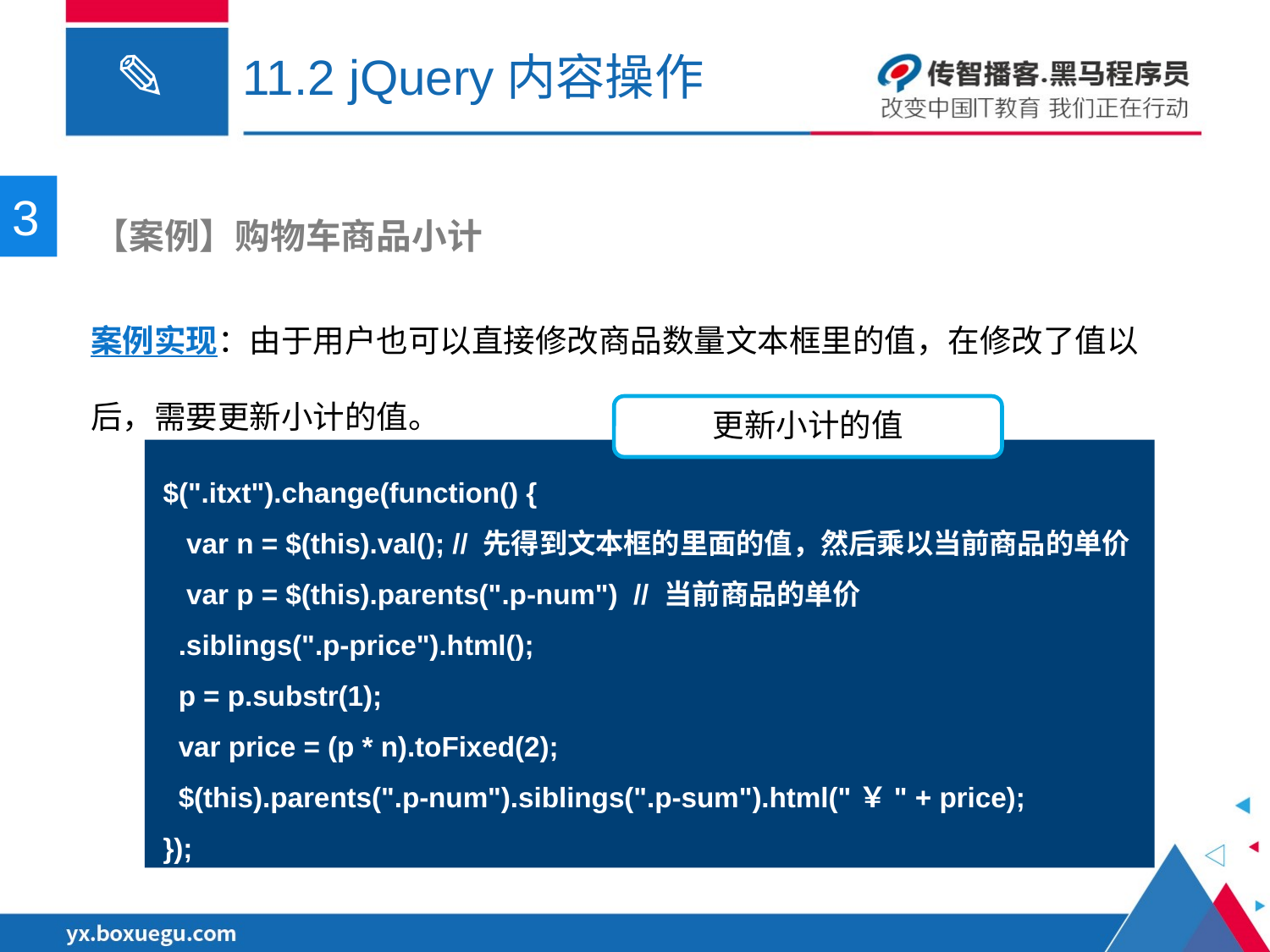

# 11.2 jQuery内容操作

3
  【案例】购物车商品小计
案例实现：由于用户也可以直接修改商品数量文本框里的值，在修改了值以后，需要更新小计的值。
更新小计的值

$(".itxt").change(function() {
   var n = $(this).val(); // 先得到文本框的里面的值，然后乘以当前商品的单价
   var p = $(this).parents(".p-num")  // 当前商品的单价
  .siblings(".p-price").html();
  p = p.substr(1);
  var price = (p * n).toFixed(2);
  $(this).parents(".p-num").siblings(".p-sum").html("￥" + price);
});